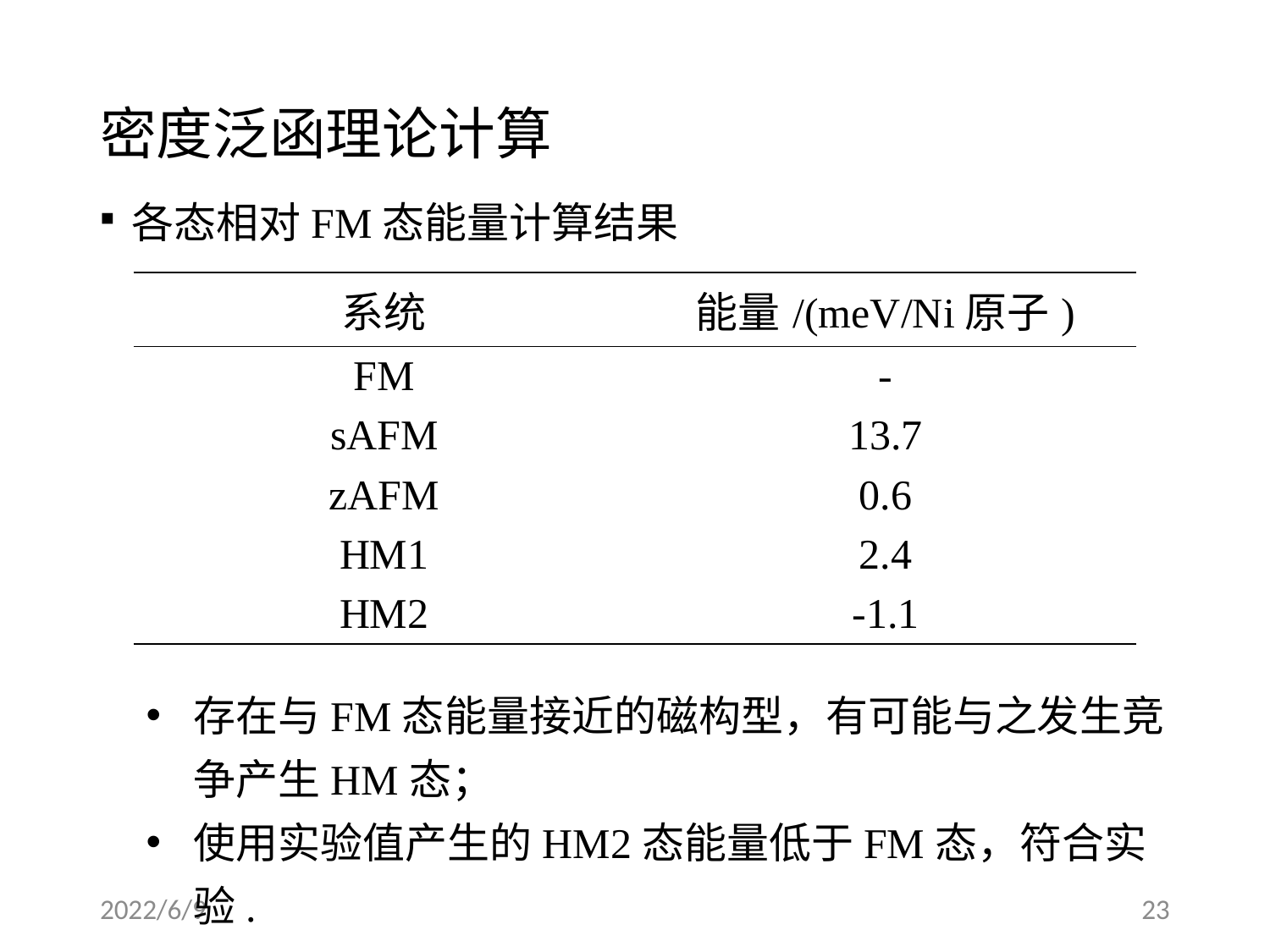

# 密度泛函理论计算
各态相对FM态能量计算结果
| 系统 | 能量/(meV/Ni原子) |
| --- | --- |
| FM | - |
| sAFM | 13.7 |
| zAFM | 0.6 |
| HM1 | 2.4 |
| HM2 | -1.1 |
存在与FM态能量接近的磁构型，有可能与之发生竞争产生HM态；
使用实验值产生的HM2态能量低于FM态，符合实验.
2022/6/9
23